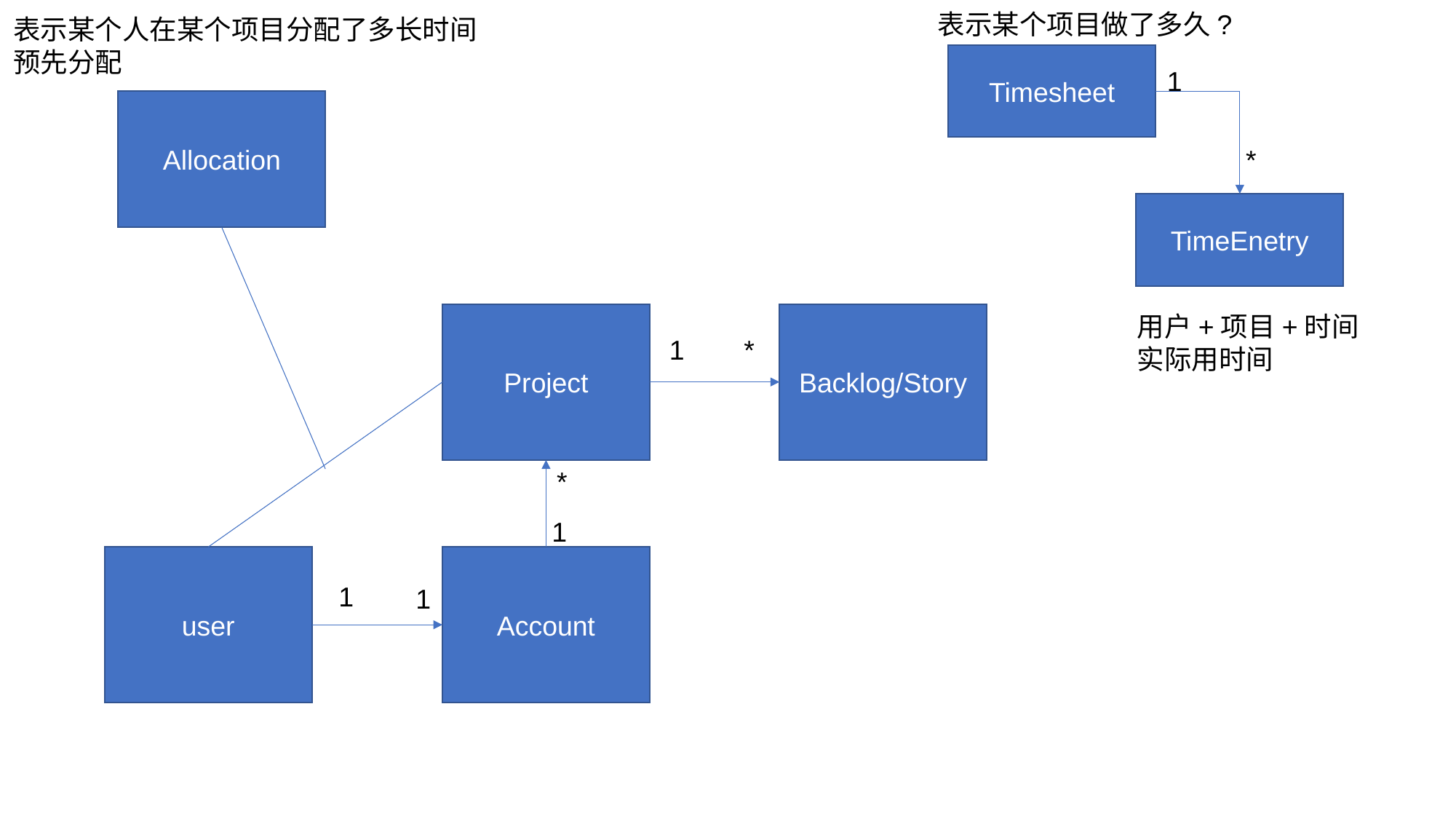

表示某个项目做了多久?
表示某个人在某个项目分配了多长时间
预先分配
Timesheet
1
Allocation
*
TimeEnetry
Project
Backlog/Story
用户+项目+时间
实际用时间
1
*
*
1
user
Account
1
1